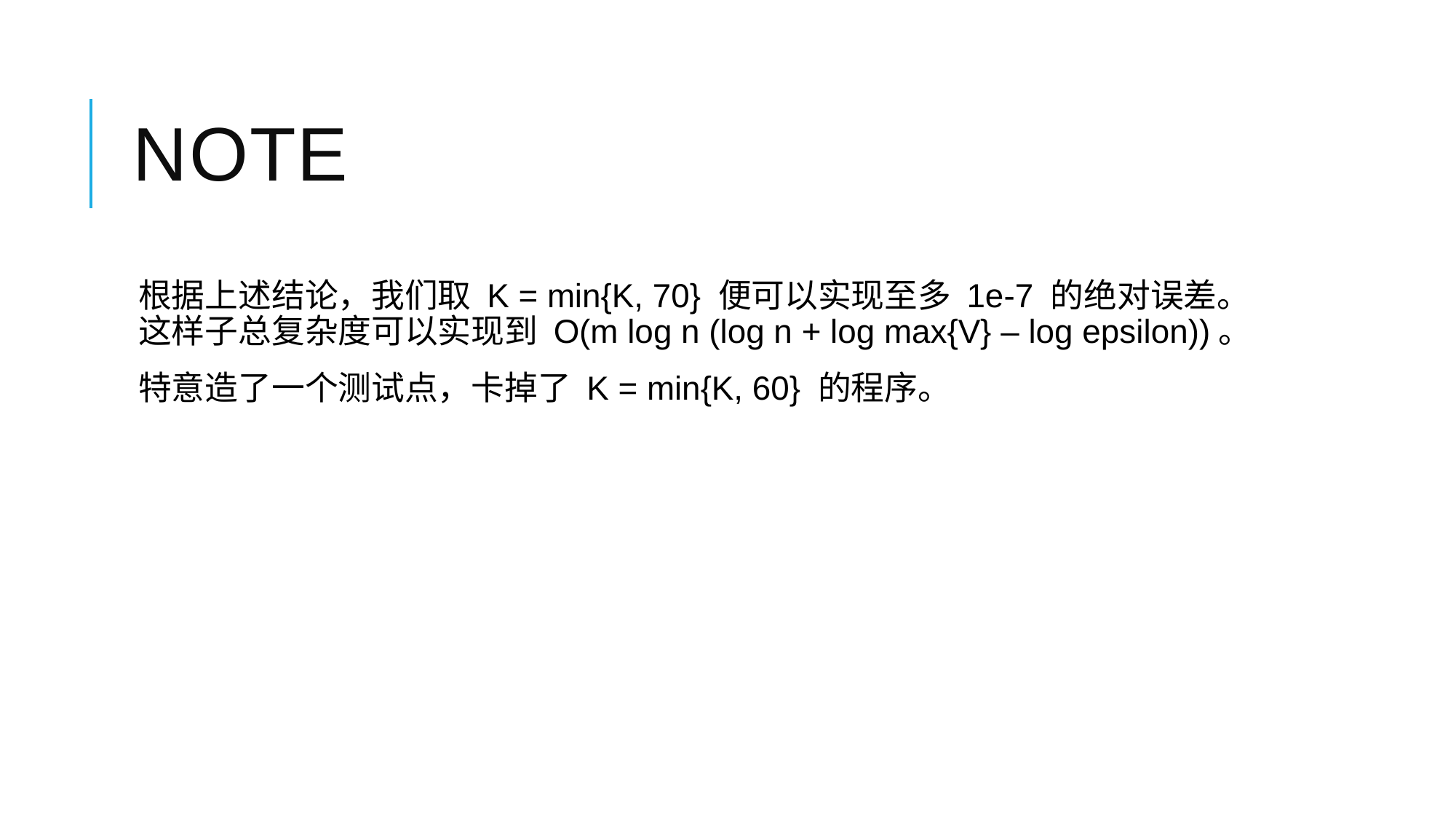

# Note
根据上述结论，我们取 K = min{K, 70} 便可以实现至多 1e-7 的绝对误差。这样子总复杂度可以实现到 O(m log n (log n + log max{V} – log epsilon))。
特意造了一个测试点，卡掉了 K = min{K, 60} 的程序。